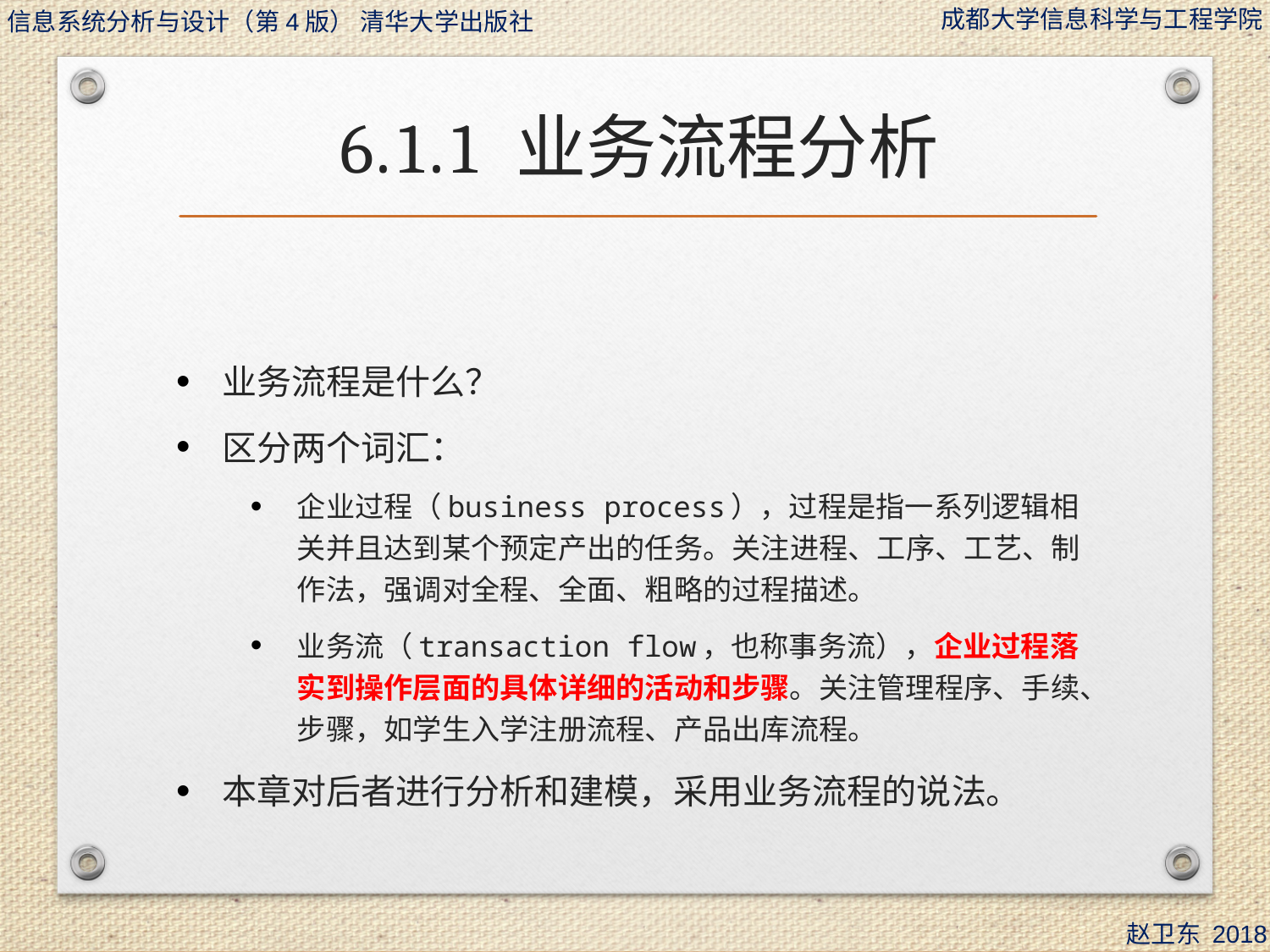

# 6.1.1 业务流程分析
业务流程是什么？
区分两个词汇：
企业过程（business process），过程是指一系列逻辑相关并且达到某个预定产出的任务。关注进程、工序、工艺、制作法，强调对全程、全面、粗略的过程描述。
业务流（transaction flow，也称事务流），企业过程落实到操作层面的具体详细的活动和步骤。关注管理程序、手续、步骤，如学生入学注册流程、产品出库流程。
本章对后者进行分析和建模，采用业务流程的说法。